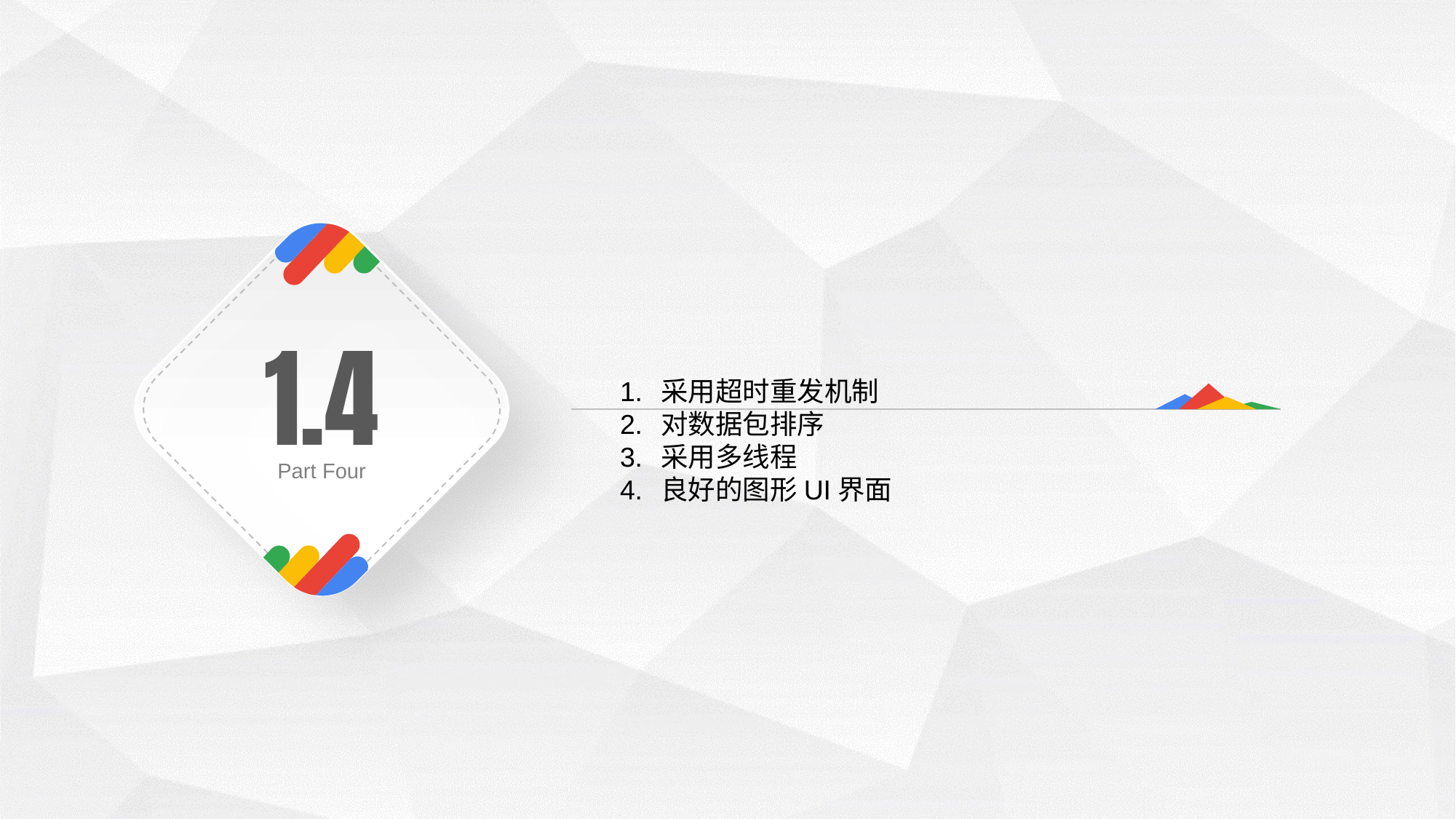

1.4
采用超时重发机制
对数据包排序
采用多线程
良好的图形UI界面

Part Four